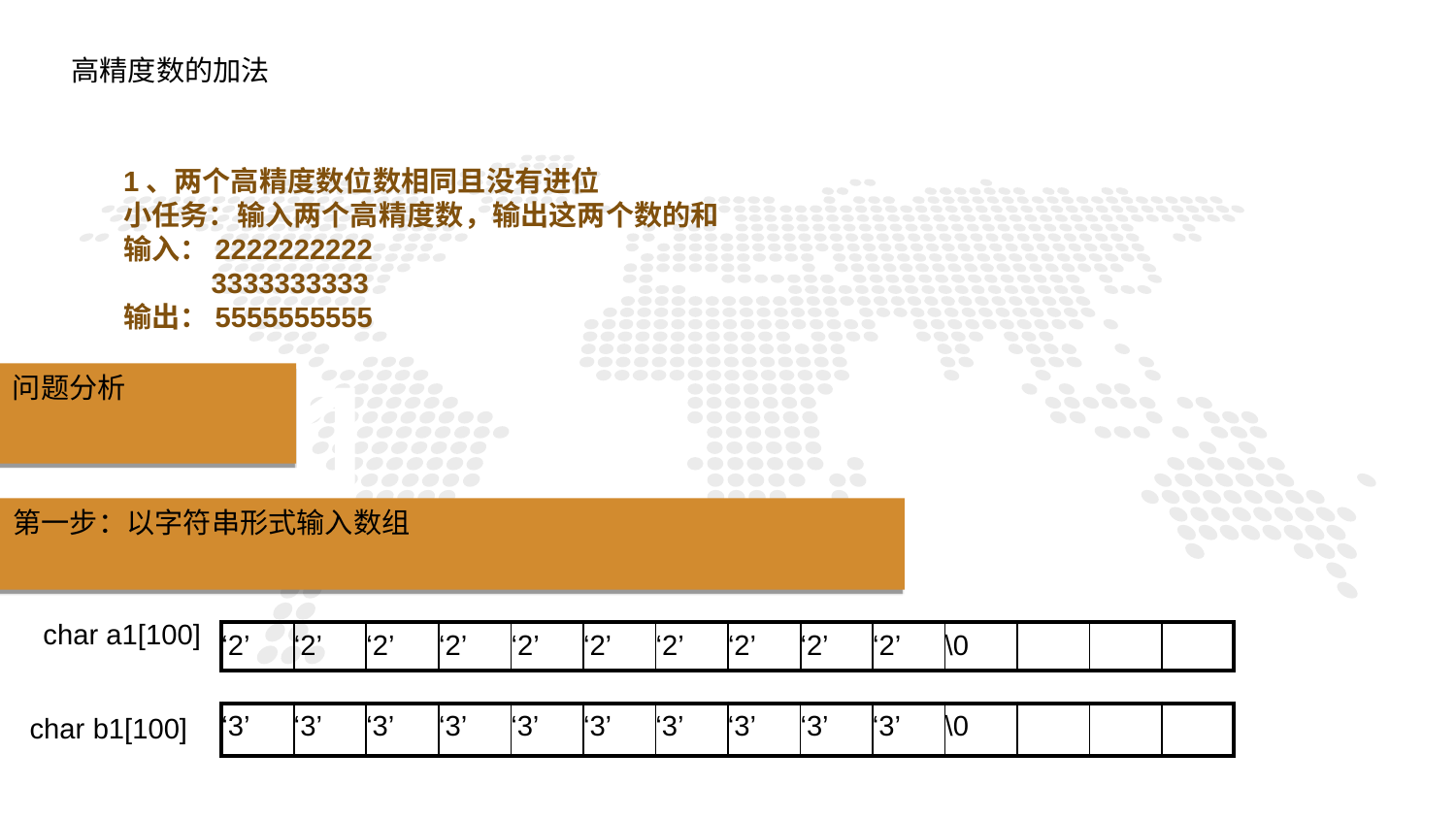

高精度数的加法
1、两个高精度数位数相同且没有进位
小任务：输入两个高精度数，输出这两个数的和
输入：2222222222
           3333333333
输出：5555555555
1
问题分析
第一步：以字符串形式输入数组
PART  ONE
char a1[100]
| ‘2’ | ‘2’ | ‘2’ | ‘2’ | ‘2’ | ‘2’ | ‘2’ | ‘2’ | ‘2’ | ‘2’ | \0 |  |  |  |
| --- | --- | --- | --- | --- | --- | --- | --- | --- | --- | --- | --- | --- | --- |
char b1[100]
| ‘3’ | ‘3’ | ‘3’ | ‘3’ | ‘3’ | ‘3’ | ‘3’ | ‘3’ | ‘3’ | ‘3’ | \0 |  |  |  |
| --- | --- | --- | --- | --- | --- | --- | --- | --- | --- | --- | --- | --- | --- |